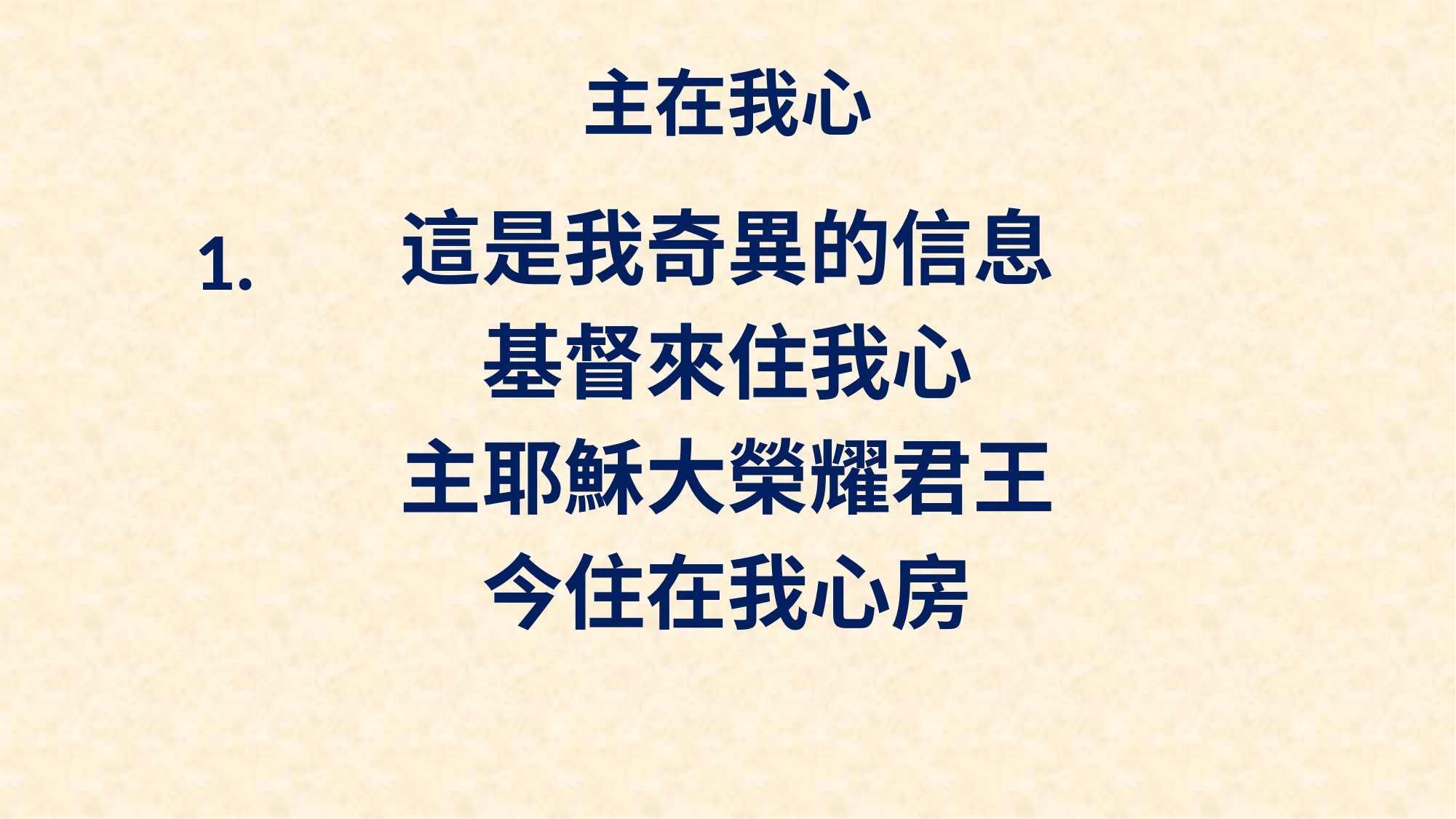

# 主在我心
這是我奇異的信息
基督來住我心
主耶穌大榮耀君王
今住在我心房
1.